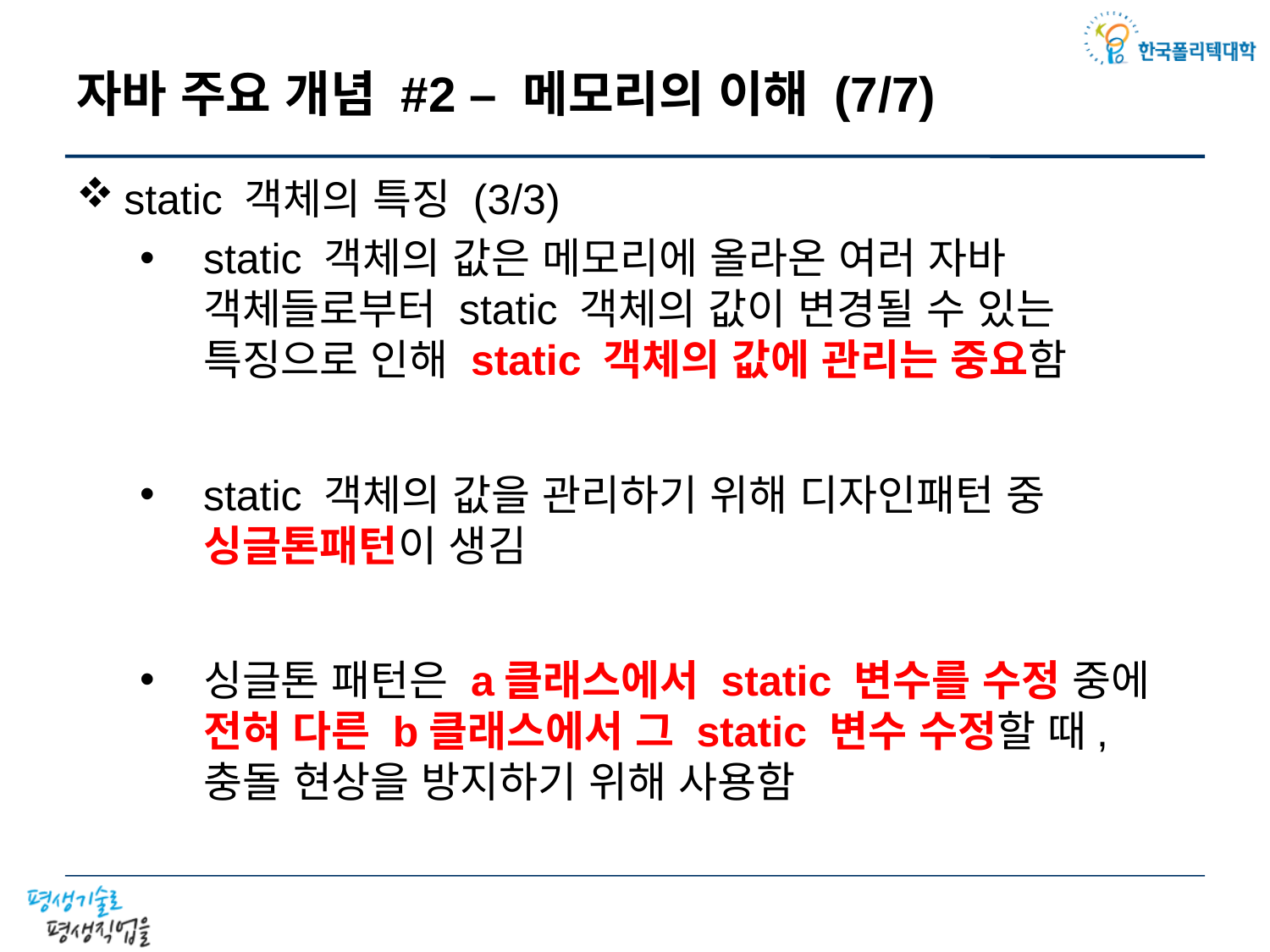

# 자바 주요 개념 #2 – 메모리의 이해 (7/7)
static 객체의 특징 (3/3)
static 객체의 값은 메모리에 올라온 여러 자바 객체들로부터 static 객체의 값이 변경될 수 있는 특징으로 인해 static 객체의 값에 관리는 중요함

static 객체의 값을 관리하기 위해 디자인패턴 중
싱글톤패턴이 생김

싱글톤 패턴은 a클래스에서 static 변수를 수정 중에
전혀 다른 b클래스에서 그 static 변수 수정할 때,
충돌 현상을 방지하기 위해 사용함